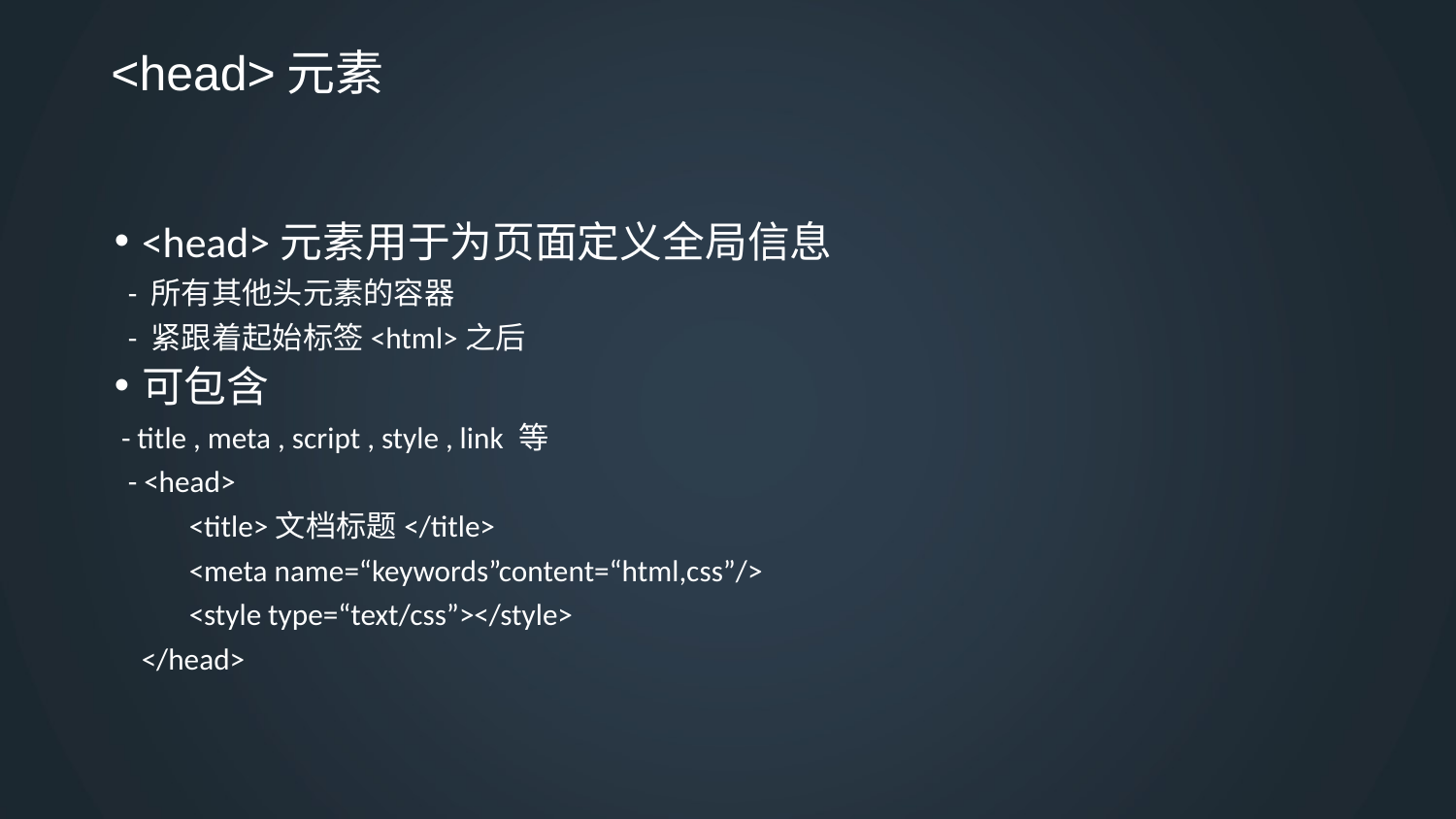

# <head>元素
<head>元素用于为页面定义全局信息
  - 所有其他头元素的容器
  - 紧跟着起始标签<html>之后
可包含
 - title , meta , script , style , link 等
  - <head>
           <title>文档标题</title>
           <meta name=“keywords”content=“html,css”/>
           <style type=“text/css”></style>
    </head>